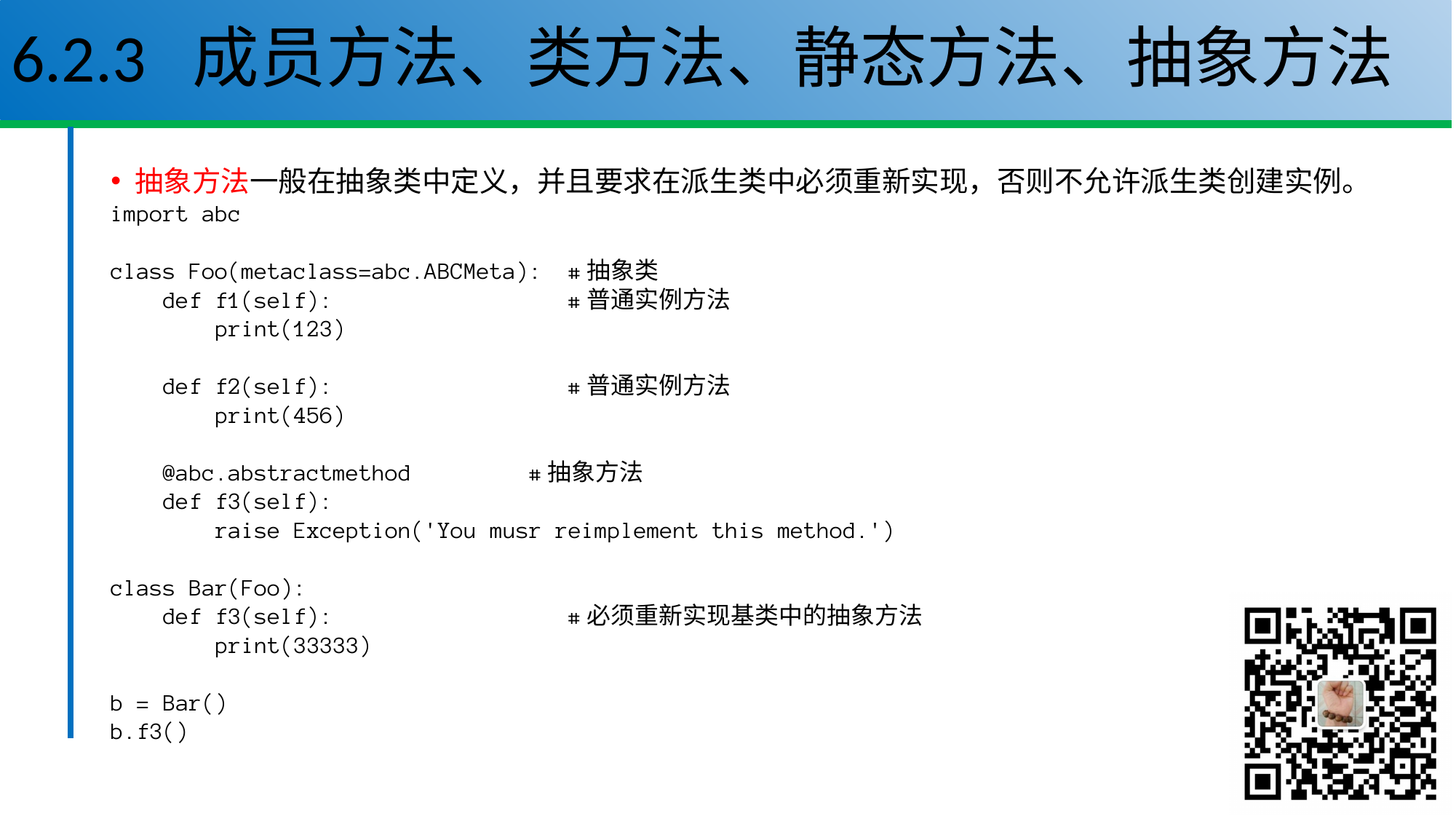

# 6.2.3  成员方法、类方法、静态方法、抽象方法
抽象方法一般在抽象类中定义，并且要求在派生类中必须重新实现，否则不允许派生类创建实例。
import abc

class Foo(metaclass=abc.ABCMeta):  #抽象类
    def f1(self):                  #普通实例方法
        print(123)

    def f2(self):                  #普通实例方法
        print(456)

    @abc.abstractmethod         #抽象方法
    def f3(self):
        raise Exception('You musr reimplement this method.')

class Bar(Foo):
    def f3(self):                  #必须重新实现基类中的抽象方法
        print(33333)

b = Bar()
b.f3()
23